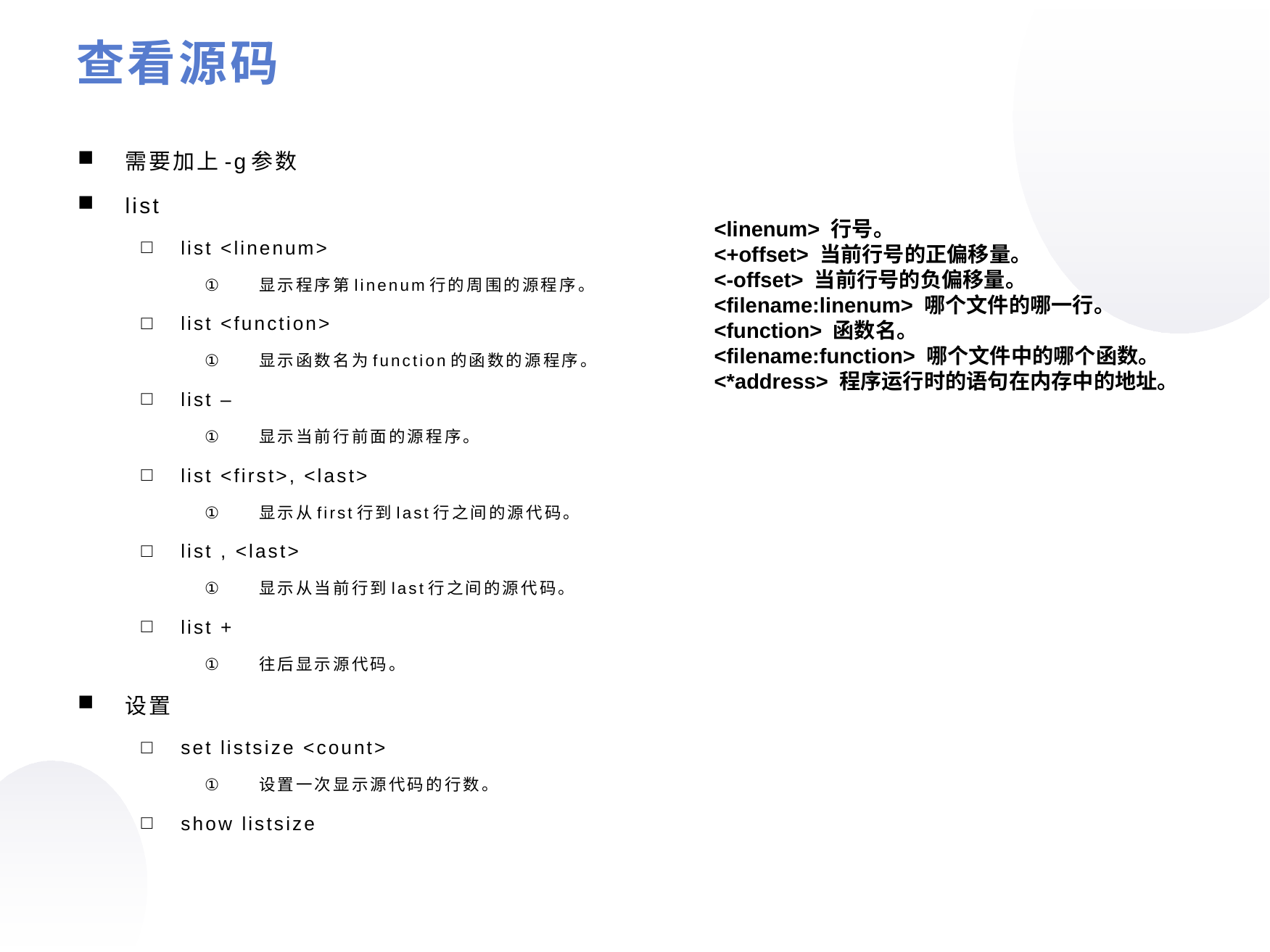

查看源码
需要加上-g参数
list
list <linenum>
显示程序第linenum行的周围的源程序。
list <function>
显示函数名为function的函数的源程序。
list –
显示当前行前面的源程序。
list <first>, <last>
显示从first行到last行之间的源代码。
list , <last>
显示从当前行到last行之间的源代码。
list +
往后显示源代码。
设置
set listsize <count>
设置一次显示源代码的行数。
show listsize
<linenum> 行号。
<+offset> 当前行号的正偏移量。
<-offset> 当前行号的负偏移量。
<filename:linenum> 哪个文件的哪一行。
<function> 函数名。
<filename:function> 哪个文件中的哪个函数。
<*address> 程序运行时的语句在内存中的地址。